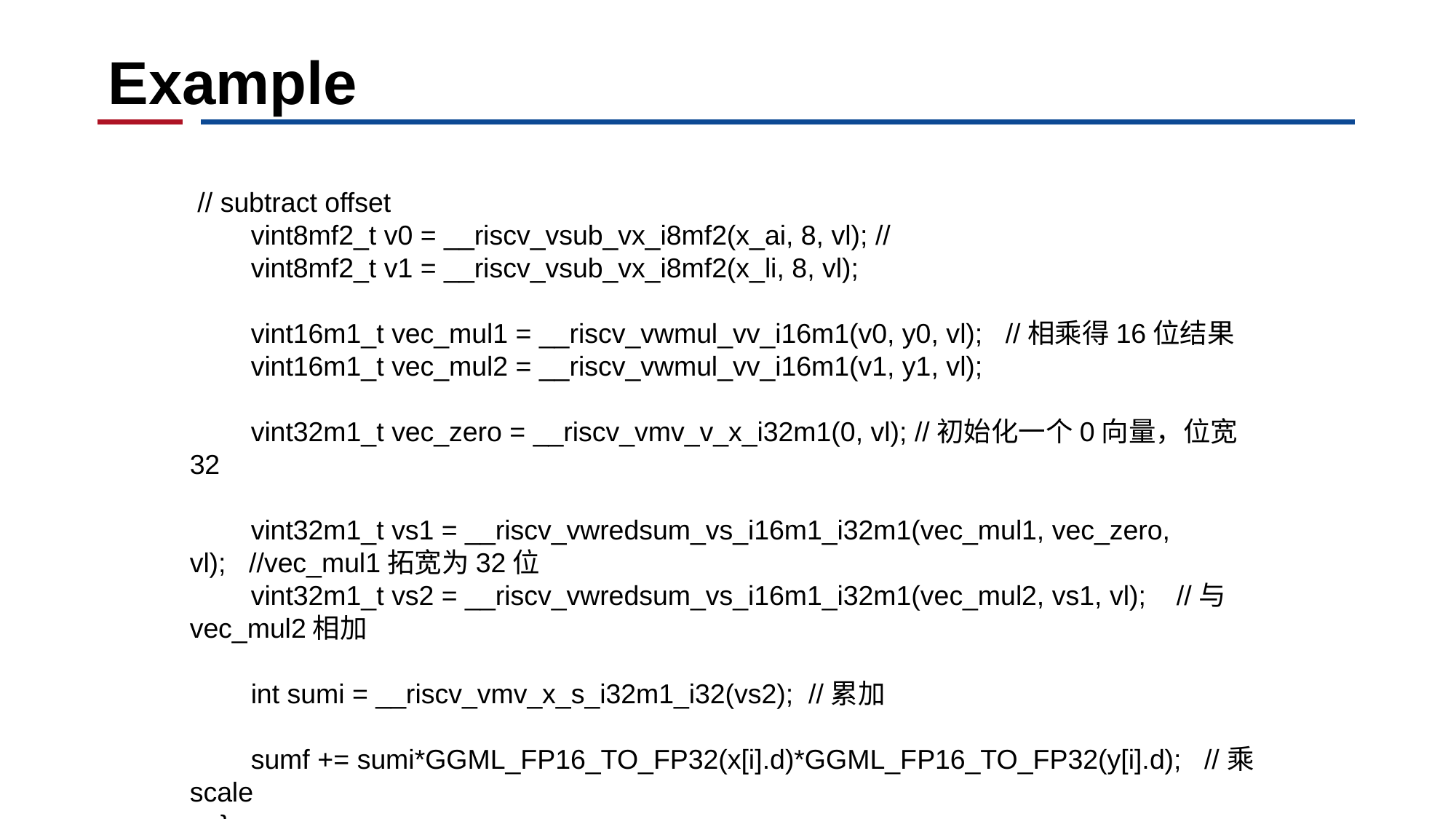

# Example
 // subtract offset
        vint8mf2_t v0 = __riscv_vsub_vx_i8mf2(x_ai, 8, vl); //
        vint8mf2_t v1 = __riscv_vsub_vx_i8mf2(x_li, 8, vl);

        vint16m1_t vec_mul1 = __riscv_vwmul_vv_i16m1(v0, y0, vl);   //相乘得16位结果
        vint16m1_t vec_mul2 = __riscv_vwmul_vv_i16m1(v1, y1, vl);

        vint32m1_t vec_zero = __riscv_vmv_v_x_i32m1(0, vl); //初始化一个0向量，位宽32

        vint32m1_t vs1 = __riscv_vwredsum_vs_i16m1_i32m1(vec_mul1, vec_zero, vl);   //vec_mul1拓宽为32位
        vint32m1_t vs2 = __riscv_vwredsum_vs_i16m1_i32m1(vec_mul2, vs1, vl);    //与vec_mul2相加

        int sumi = __riscv_vmv_x_s_i32m1_i32(vs2);  //累加

        sumf += sumi*GGML_FP16_TO_FP32(x[i].d)*GGML_FP16_TO_FP32(y[i].d);   //乘scale
    }